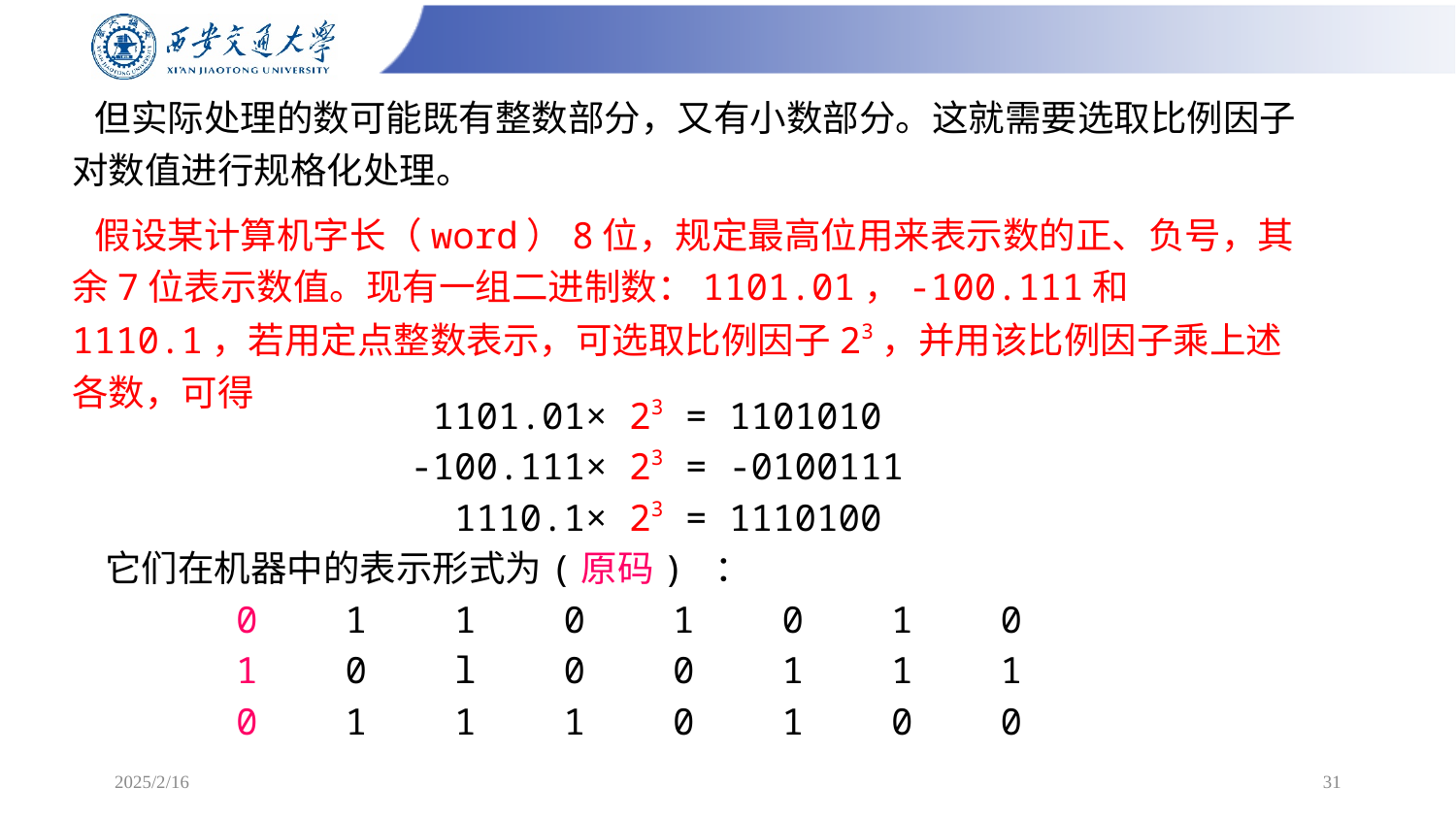

但实际处理的数可能既有整数部分，又有小数部分。这就需要选取比例因子对数值进行规格化处理。
     假设某计算机字长（word）8位，规定最高位用来表示数的正、负号，其余7位表示数值。现有一组二进制数：1101.01，-100.111和1110.1，若用定点整数表示，可选取比例因子23，并用该比例因子乘上述各数，可得
               1101.01× 23 = 1101010
              -100.111× 23 = -0100111
                1110.1× 23 = 1110100
它们在机器中的表示形式为(原码) ：
      0    1    1    0    1    0    1    0
      1    0    l    0    0    1    1    1
      0    1    1    1    0    1    0    0
2025/2/16
31